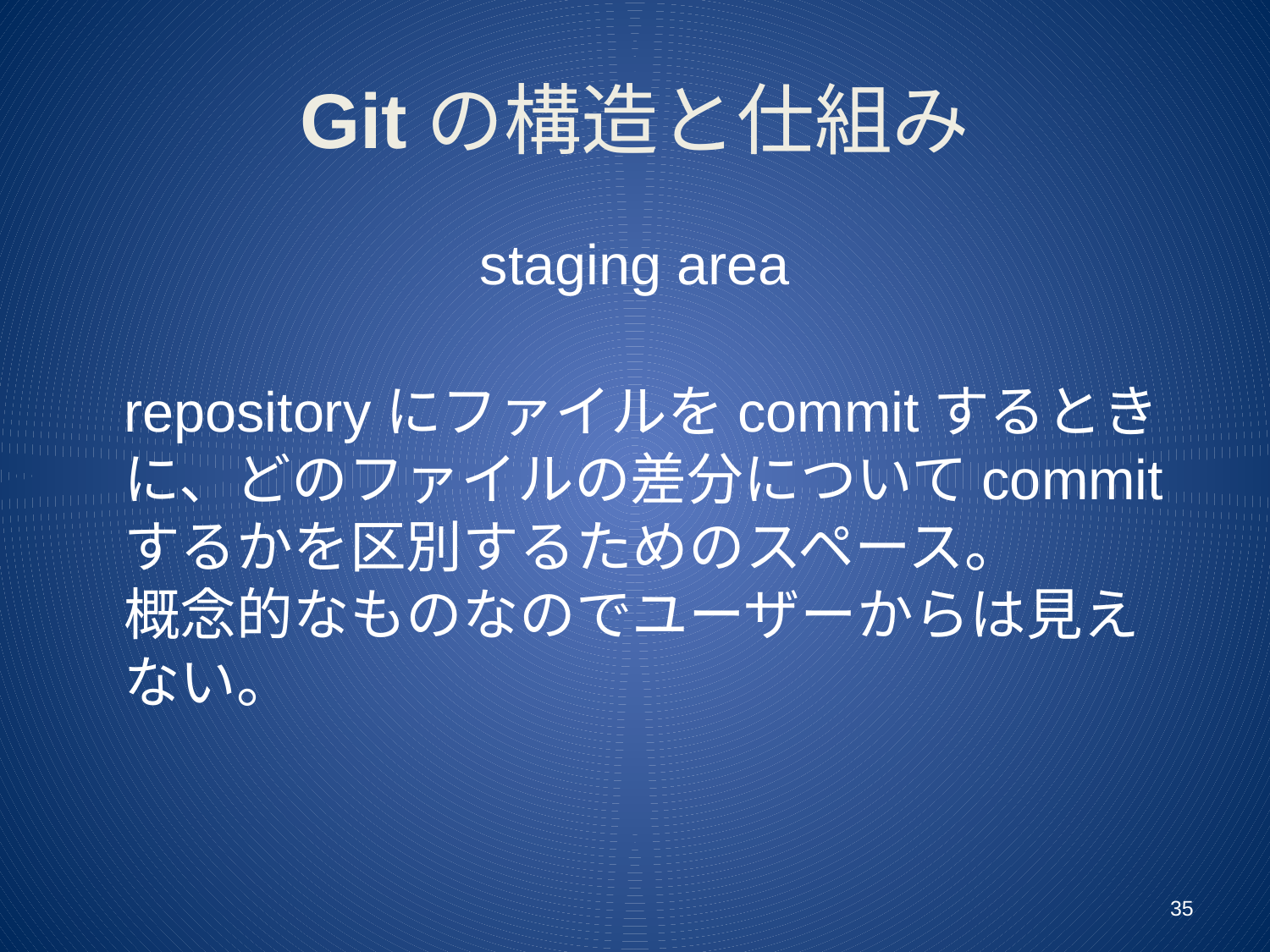

# Gitの構造と仕組み
staging area
repositoryにファイルをcommitするときに、どのファイルの差分についてcommitするかを区別するためのスペース。
概念的なものなのでユーザーからは見えない。
35